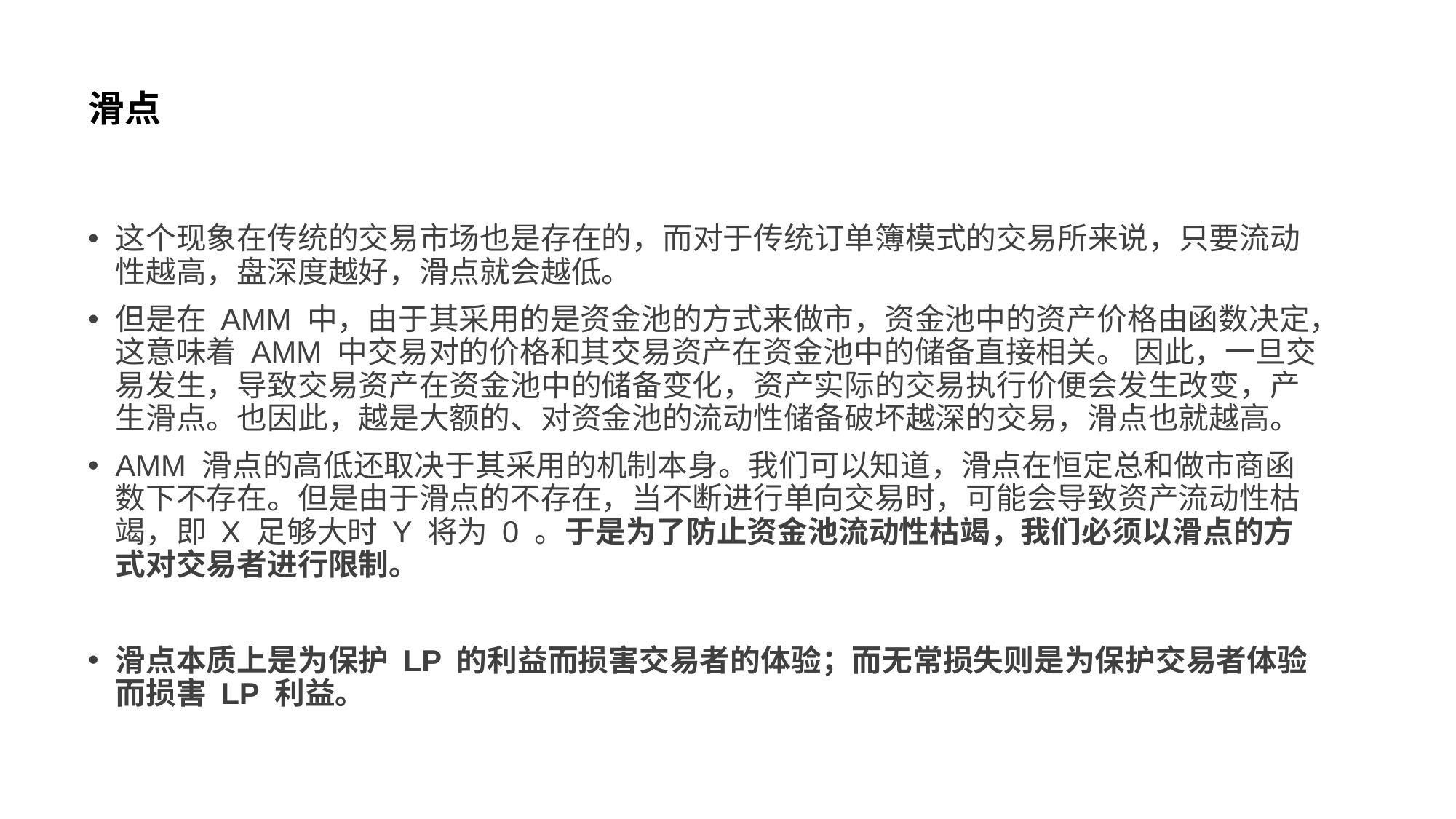

# 滑点
这个现象在传统的交易市场也是存在的，而对于传统订单簿模式的交易所来说，只要流动性越高，盘深度越好，滑点就会越低。
但是在 AMM 中，由于其采用的是资金池的方式来做市，资金池中的资产价格由函数决定，这意味着 AMM 中交易对的价格和其交易资产在资金池中的储备直接相关。 因此，⼀旦交易发生，导致交易资产在资金池中的储备变化，资产实际的交易执行价便会发生改变，产生滑点。也因此，越是大额的、对资金池的流动性储备破坏越深的交易，滑点也就越高。
AMM 滑点的高低还取决于其采用的机制本身。我们可以知道，滑点在恒定总和做市商函数下不存在。但是由于滑点的不存在，当不断进行单向交易时，可能会导致资产流动性枯竭，即 X 足够大时 Y 将为 0 。于是为了防止资金池流动性枯竭，我们必须以滑点的方式对交易者进行限制。

滑点本质上是为保护 LP 的利益而损害交易者的体验；而无常损失则是为保护交易者体验而损害 LP 利益。